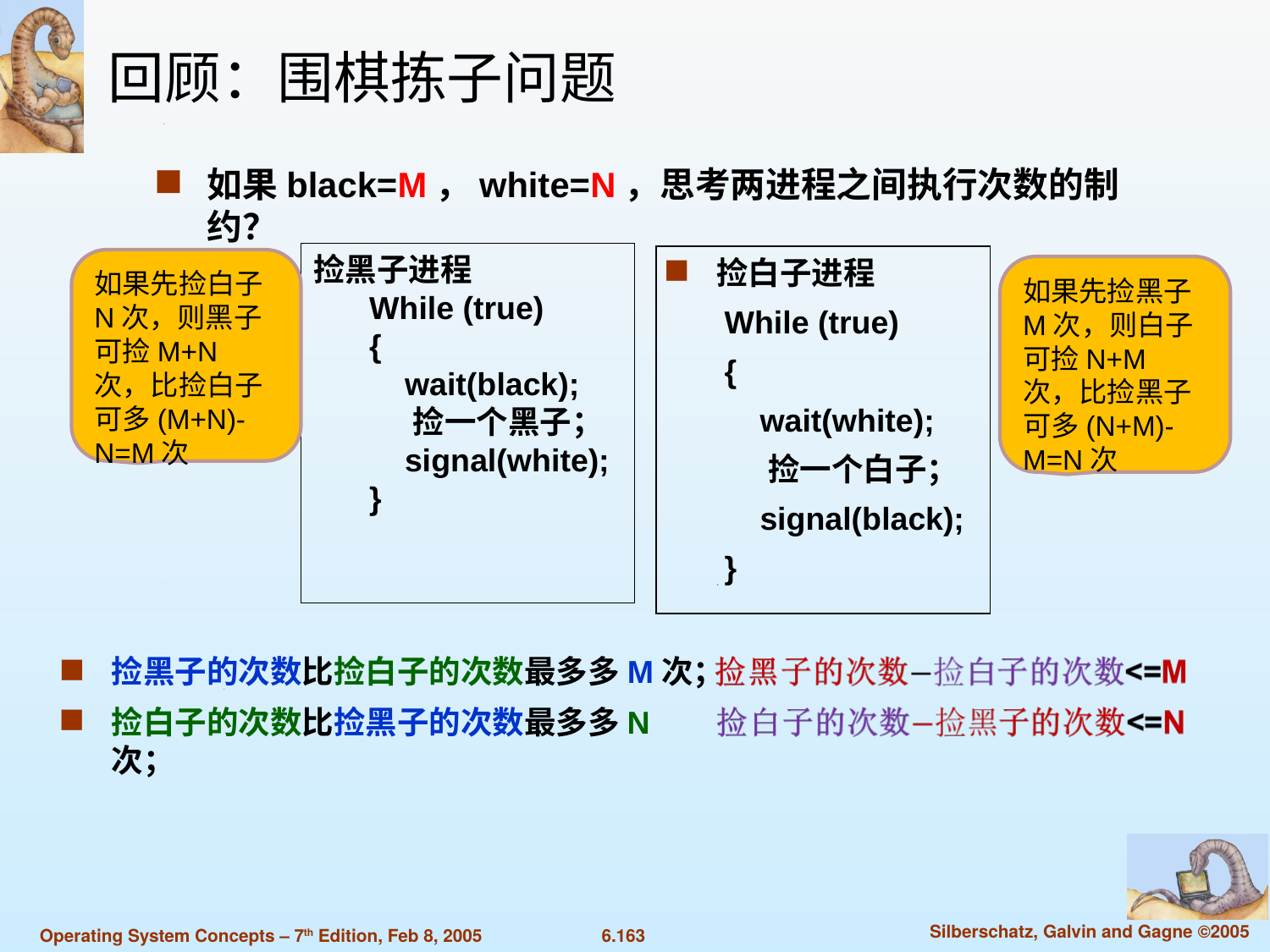

回顾：围棋拣子问题
如果black=M，white=N，思考两进程之间执行次数的制约？
捡黑子进程
While (true)
{
    wait(black);
     捡一个黑子；
    signal(white);
}

捡白子进程
While (true)
{
    wait(white);
     捡一个白子；
    signal(black);
}

如果先捡白子N次，则黑子可捡M+N次，比捡白子可多(M+N)-N=M次
如果先捡黑子M次，则白子可捡N+M次，比捡黑子可多(N+M)-M=N次
捡黑子的次数比捡白子的次数最多多M次；

捡白子的次数比捡黑子的次数最多多N次；